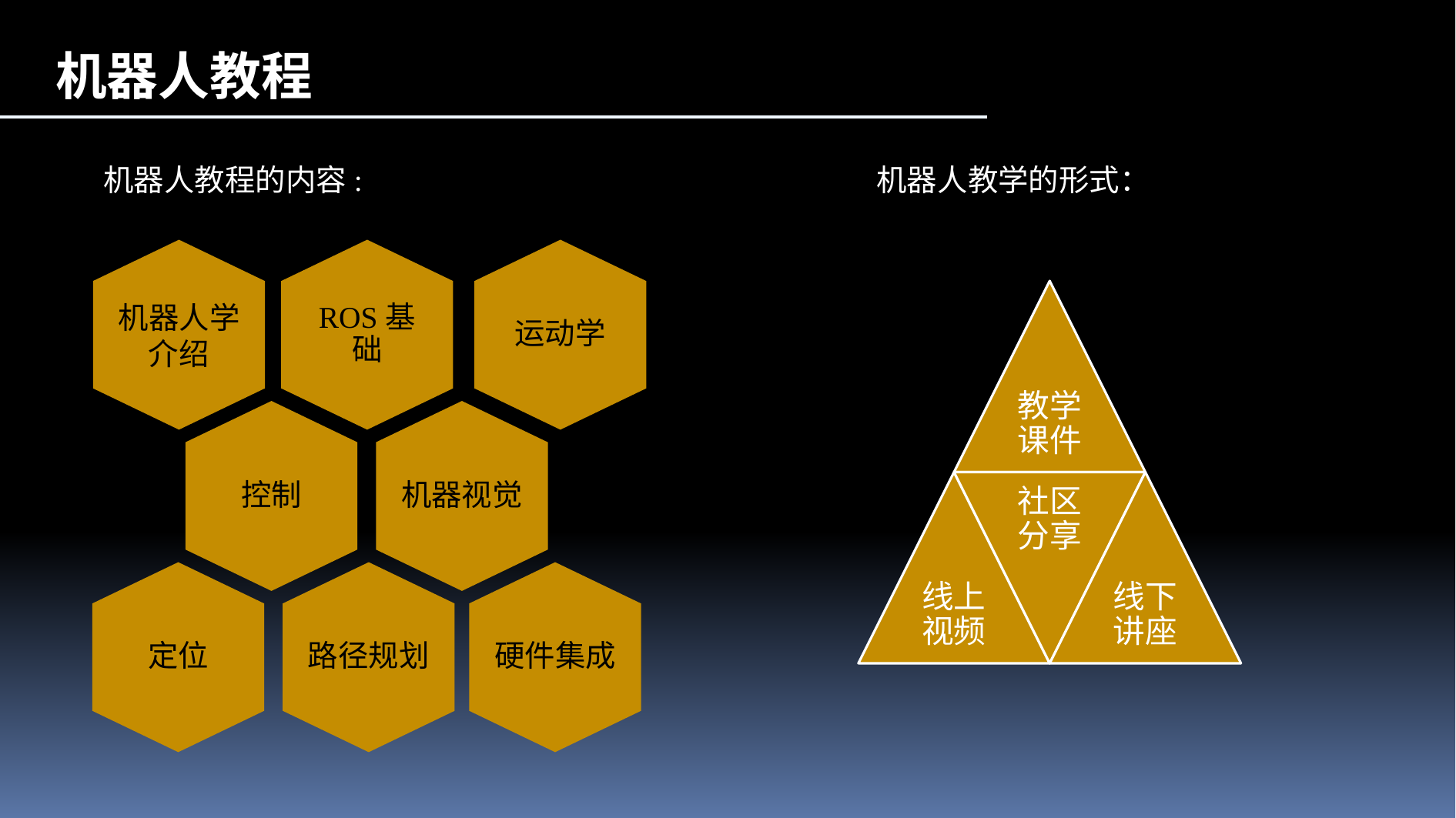

机器人教程
机器人教程的内容:
机器人教学的形式：
机器人学介绍
ROS基础
运动学
控制
机器视觉
定位
路径规划
硬件集成
教学课件
线上视频
社区分享
线下讲座